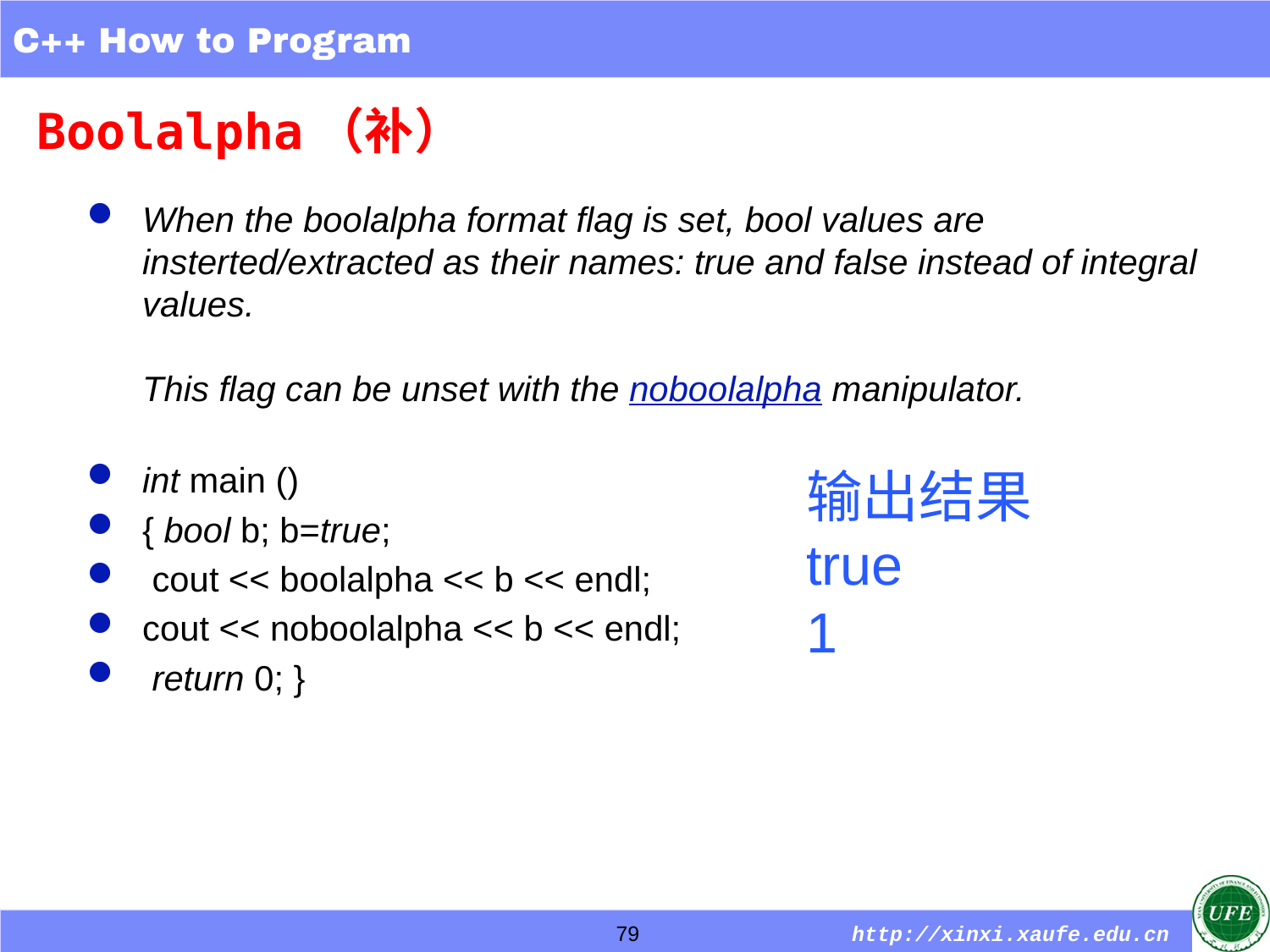

# Boolalpha（补）
When the boolalpha format flag is set, bool values are insterted/extracted as their names: true and false instead of integral values.
This flag can be unset with the noboolalpha manipulator.
int main ()
{ bool b; b=true;
 cout << boolalpha << b << endl;
cout << noboolalpha << b << endl;
 return 0; }
输出结果
true
1
79